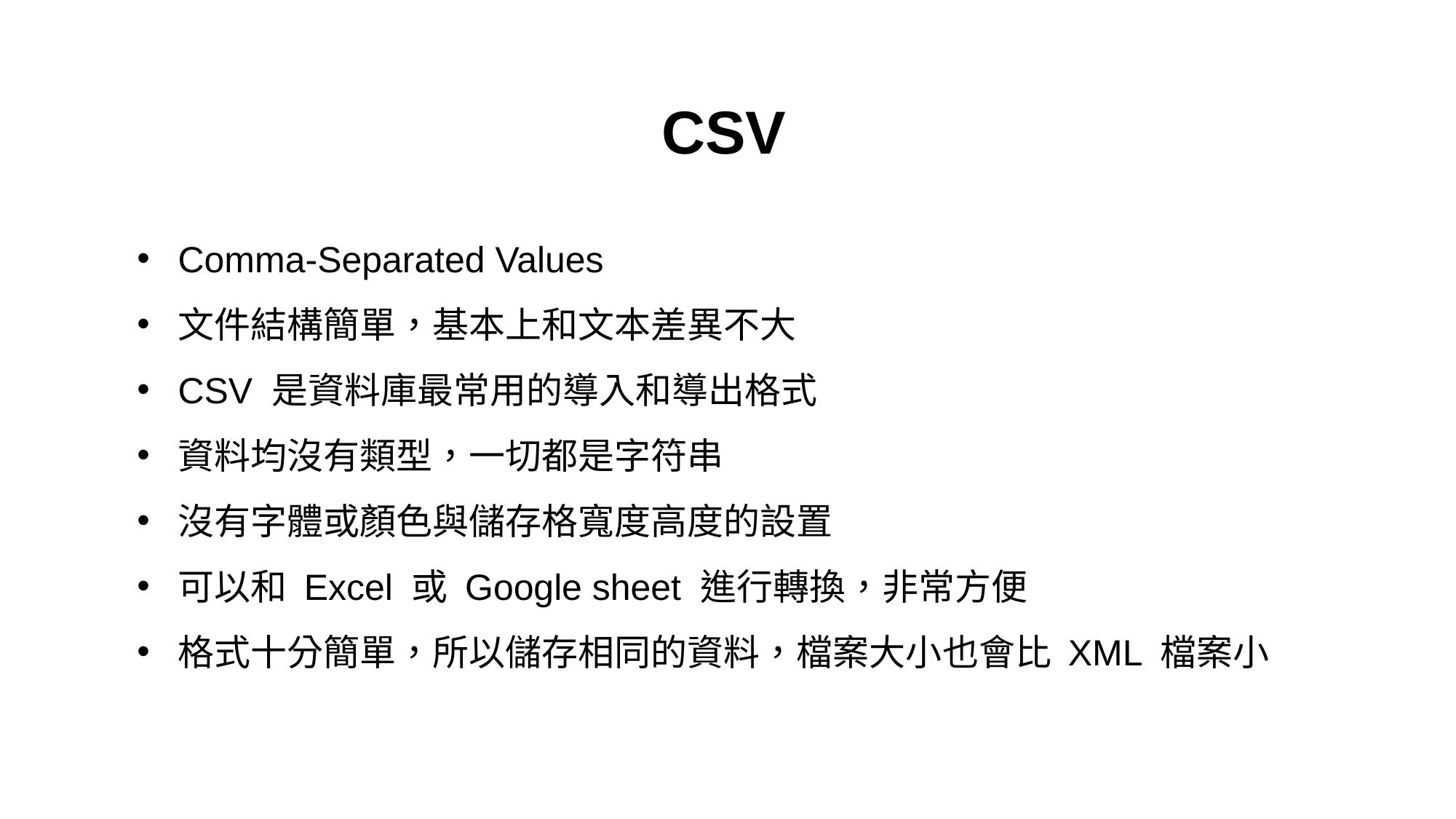

CSV
Comma-Separated Values
文件結構簡單，基本上和文本差異不大
CSV 是資料庫最常用的導入和導出格式
資料均沒有類型，一切都是字符串
沒有字體或顏色與儲存格寬度高度的設置
可以和 Excel 或 Google sheet 進行轉換，非常方便
格式十分簡單，所以儲存相同的資料，檔案大小也會比 XML 檔案小